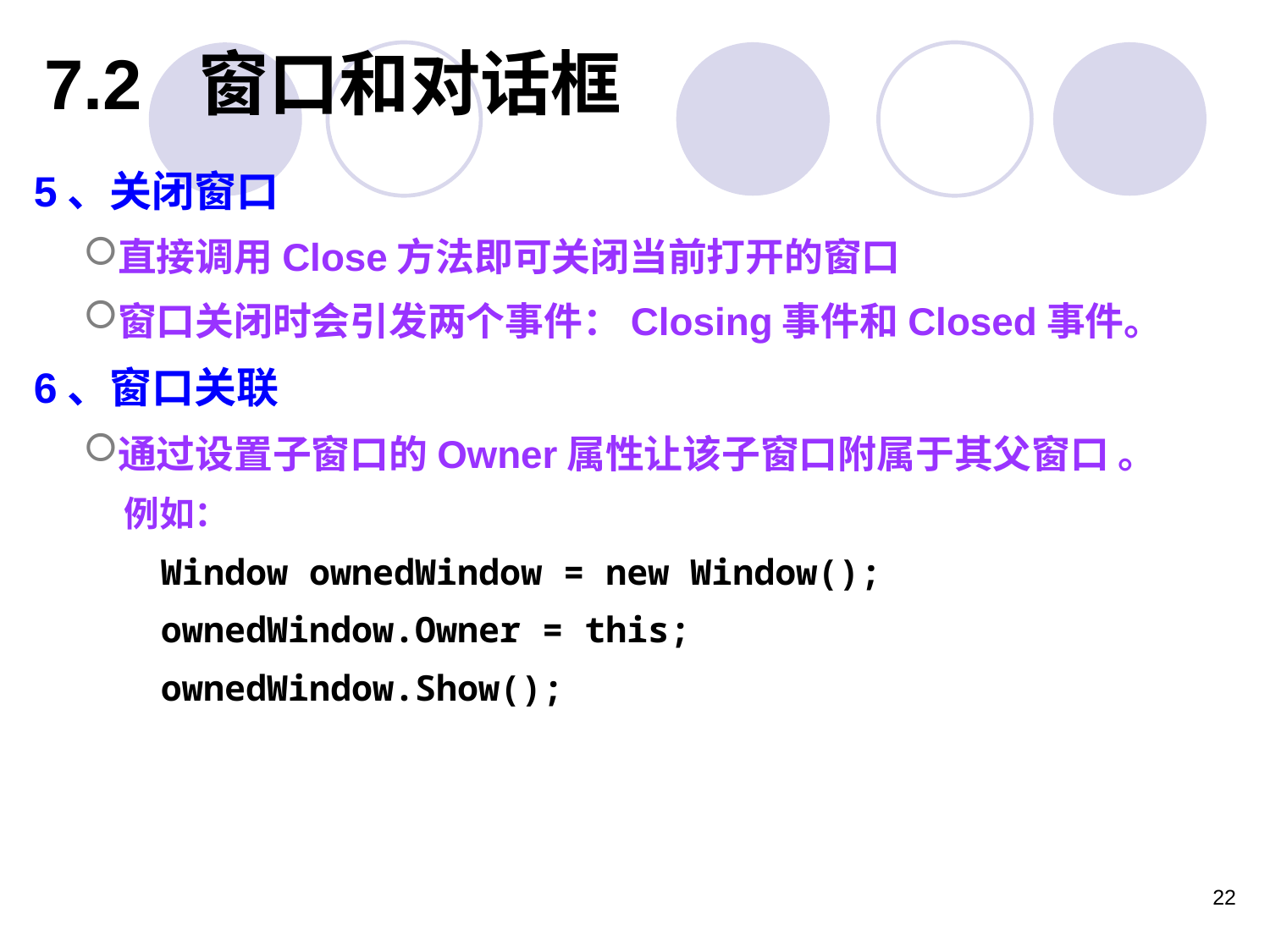

7.2  窗口和对话框
5、关闭窗口
直接调用Close方法即可关闭当前打开的窗口
窗口关闭时会引发两个事件：Closing事件和Closed事件。
6、窗口关联
通过设置子窗口的Owner属性让该子窗口附属于其父窗口 。
    例如：
Window ownedWindow = new Window();
ownedWindow.Owner = this;
ownedWindow.Show();
22